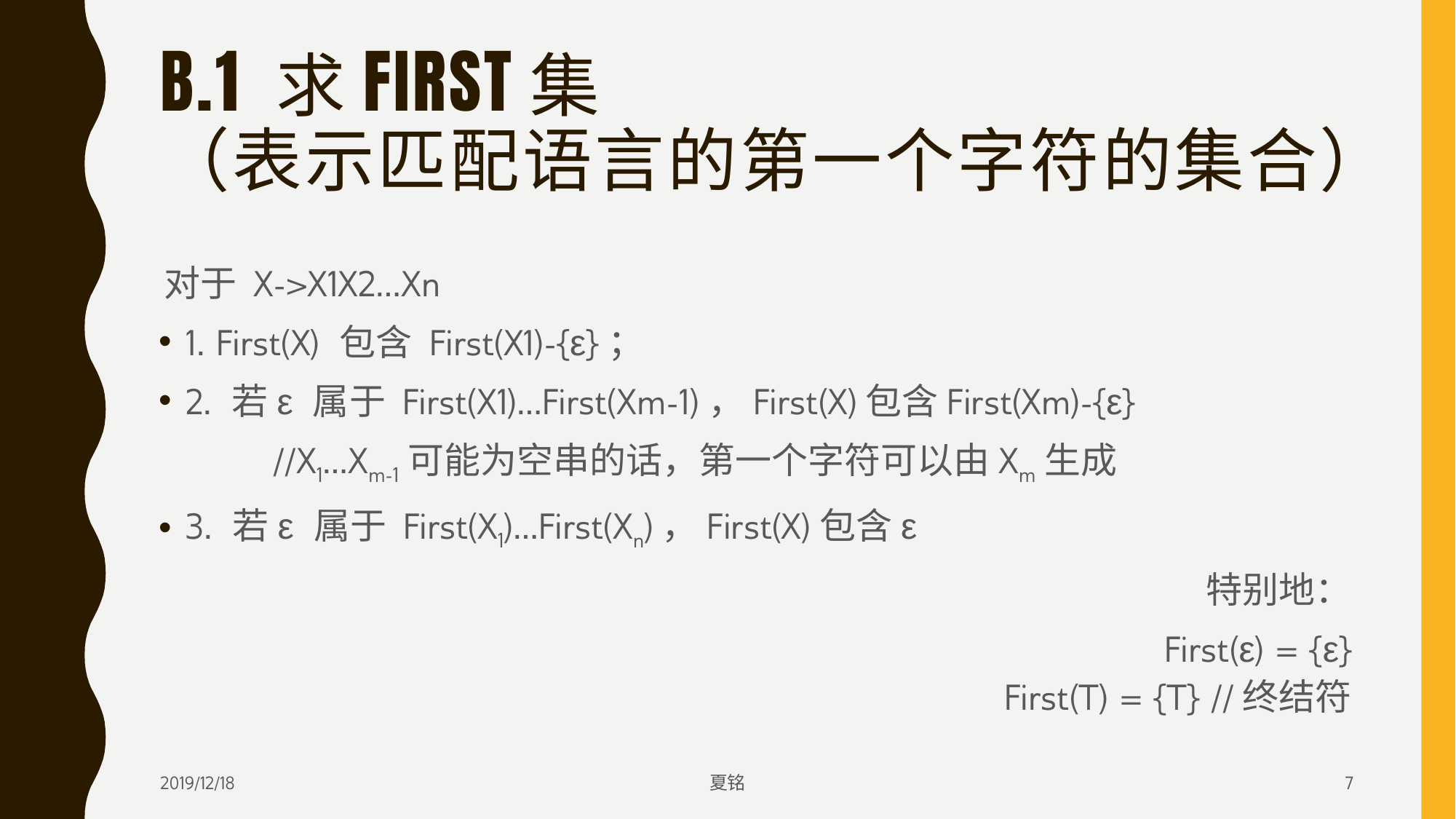

# B.1 求First集 （表示匹配语言的第一个字符的集合）
对于 X->X1X2…Xn
1. First(X) 包含 First(X1)-{ε}；
2. 若ε 属于 First(X1)…First(Xm-1)，First(X)包含First(Xm)-{ε}
 	//X1…Xm-1可能为空串的话，第一个字符可以由Xm生成
3. 若ε 属于 First(X1)…First(Xn)，First(X)包含ε
特别地：
First(ε) = {ε}
First(T) = {T} //终结符
2019/12/18
夏铭
7